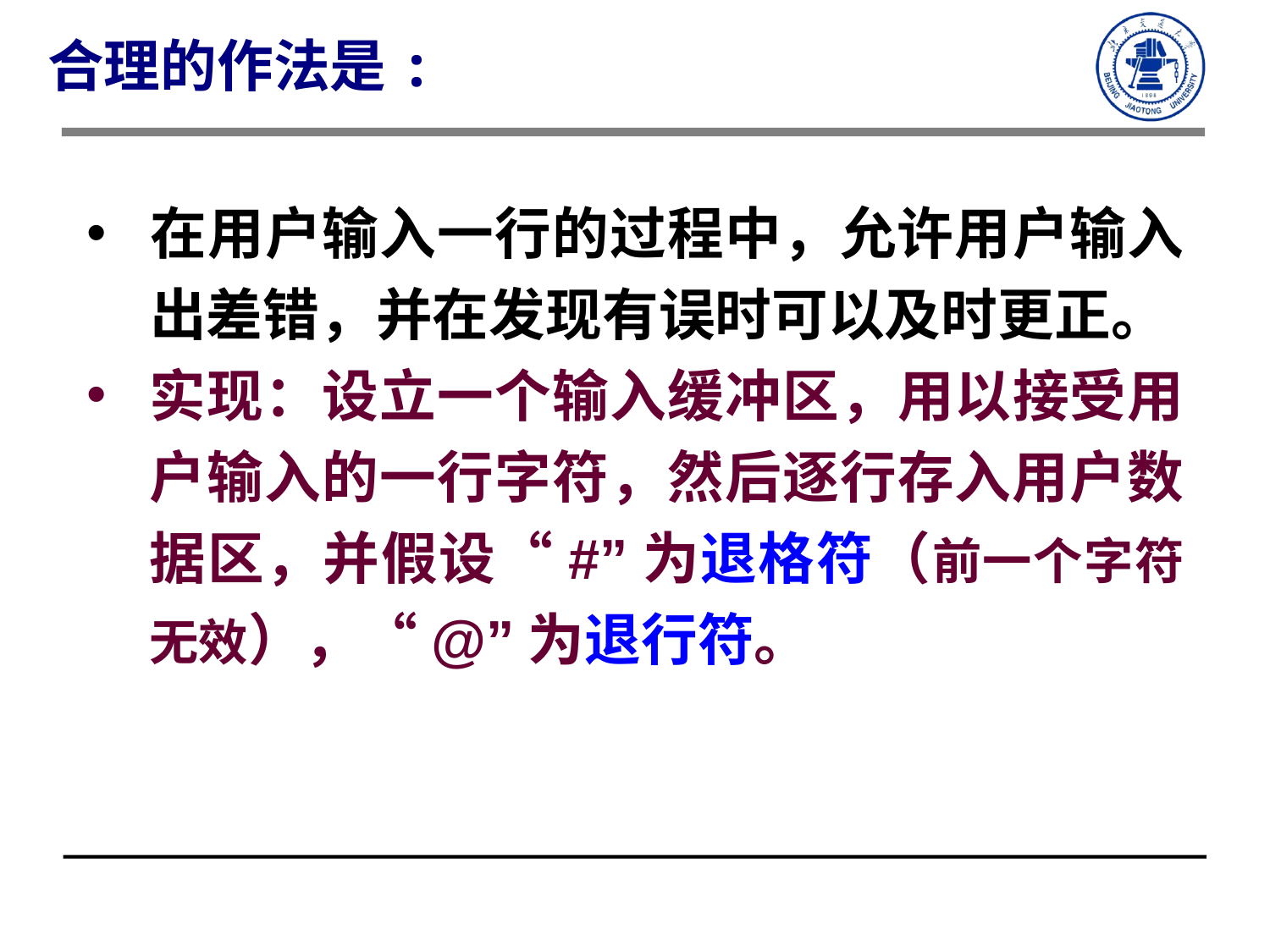

合理的作法是:
在用户输入一行的过程中，允许用户输入出差错，并在发现有误时可以及时更正。
实现：设立一个输入缓冲区，用以接受用户输入的一行字符，然后逐行存入用户数据区，并假设“#”为退格符（前一个字符无效），“@”为退行符。